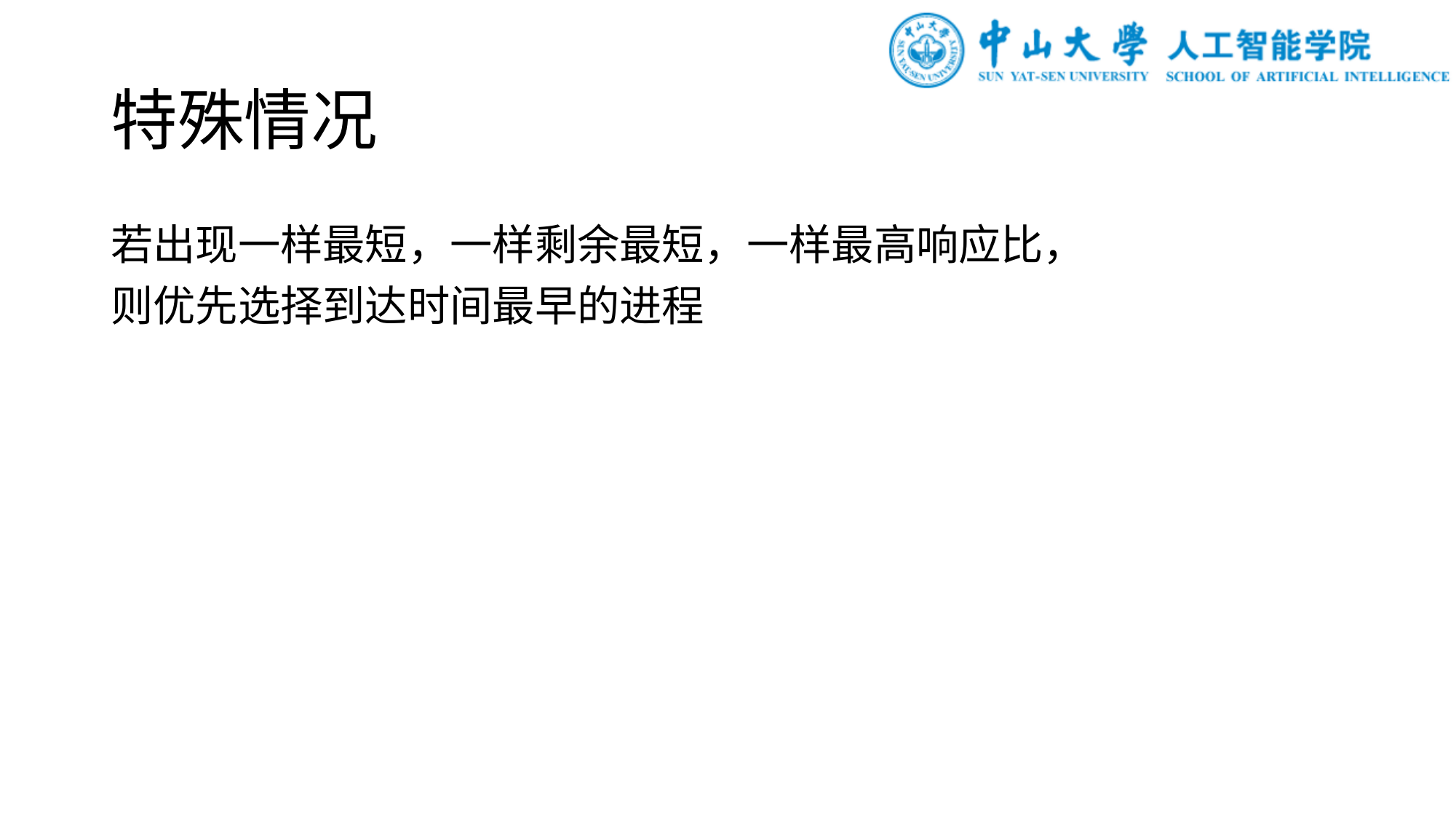

# 特殊情况
若出现一样最短，一样剩余最短，一样最高响应比，
则优先选择到达时间最早的进程